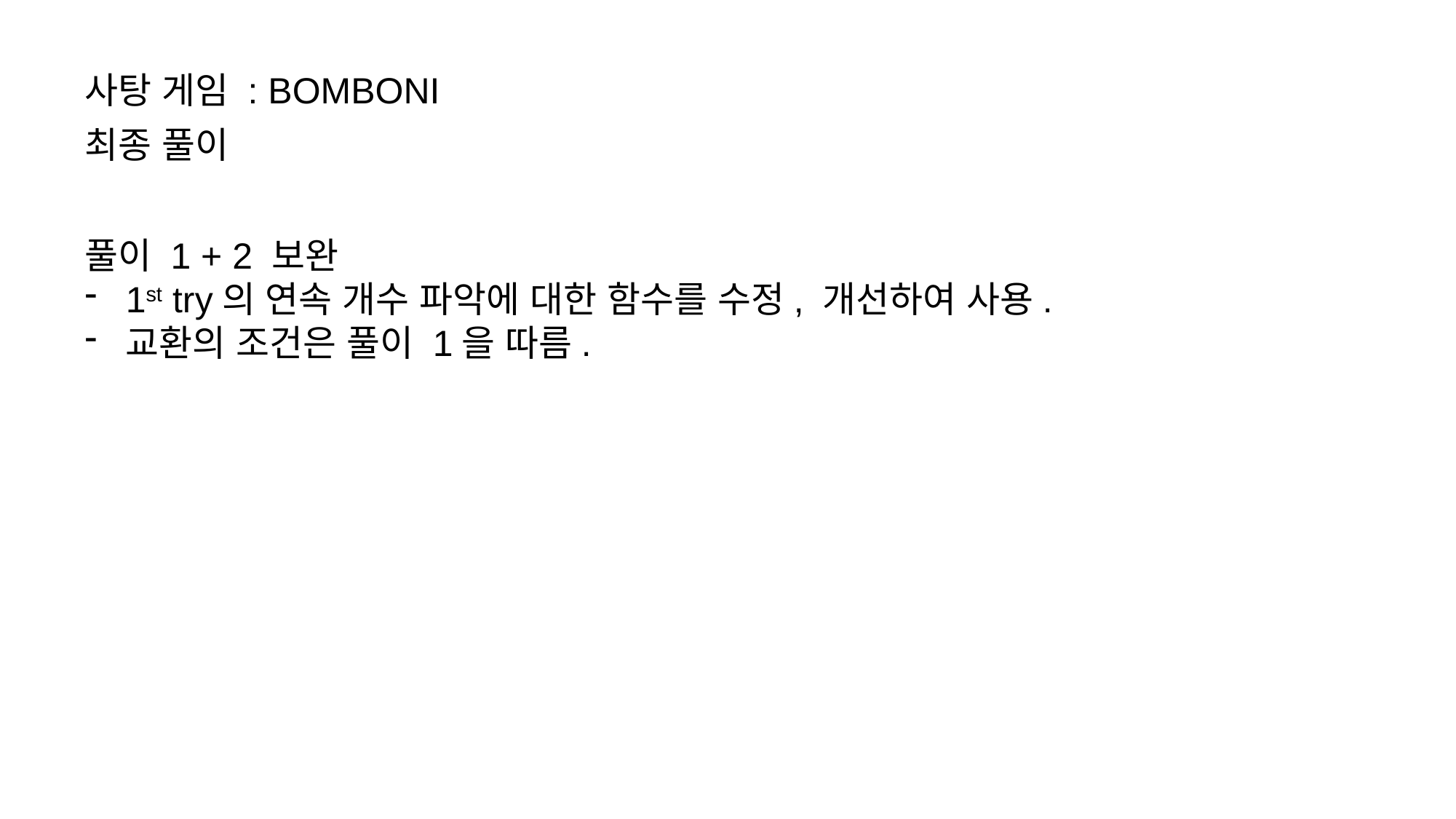

사탕 게임 : BOMBONI
최종 풀이
풀이 1 + 2 보완
1st try의 연속 개수 파악에 대한 함수를 수정, 개선하여 사용.
교환의 조건은 풀이 1을 따름.